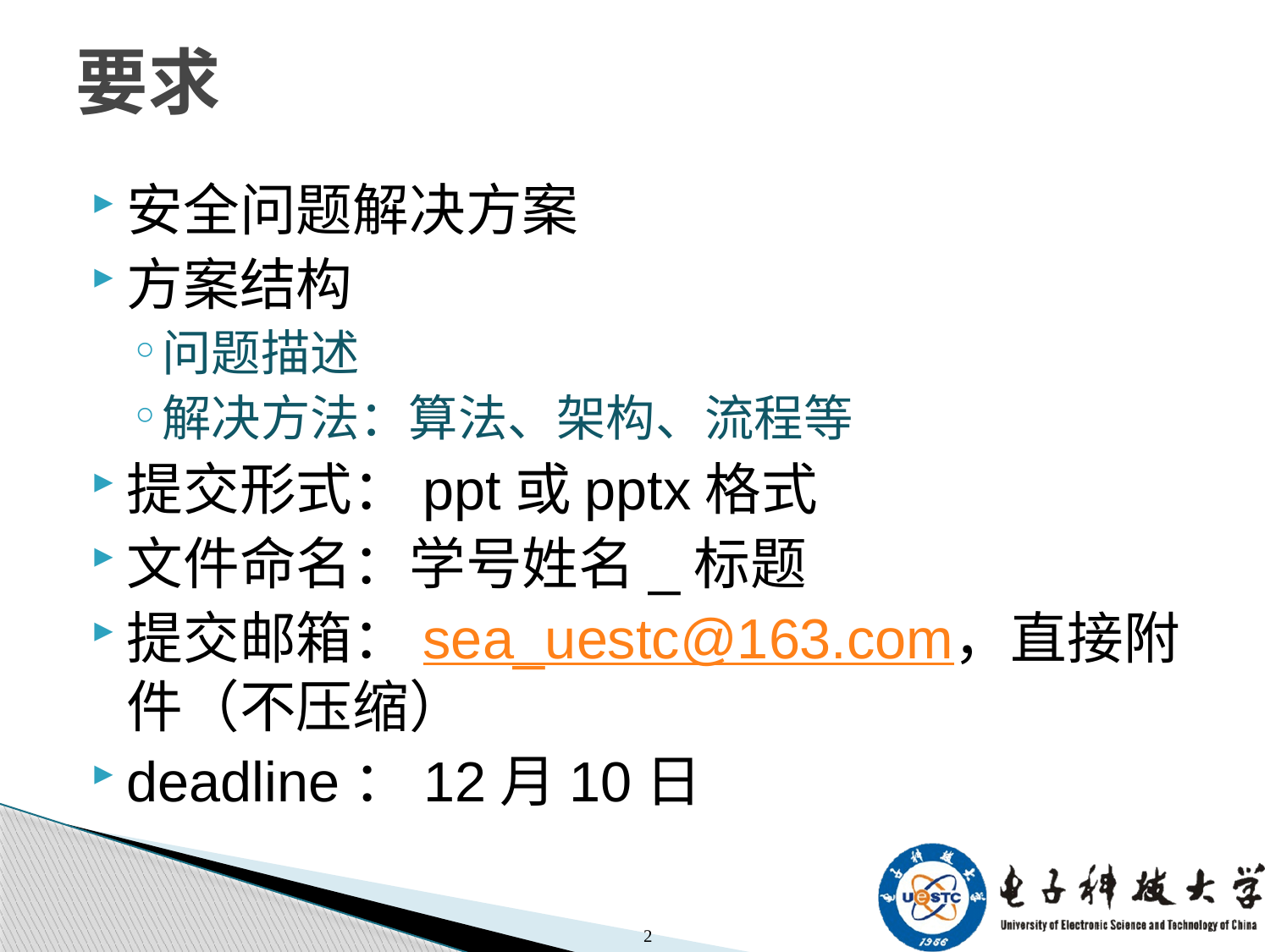

# 要求
安全问题解决方案
方案结构
问题描述
解决方法：算法、架构、流程等
提交形式：ppt或pptx格式
文件命名：学号姓名_标题
提交邮箱：sea_uestc@163.com，直接附件（不压缩）
deadline：12月10日
2